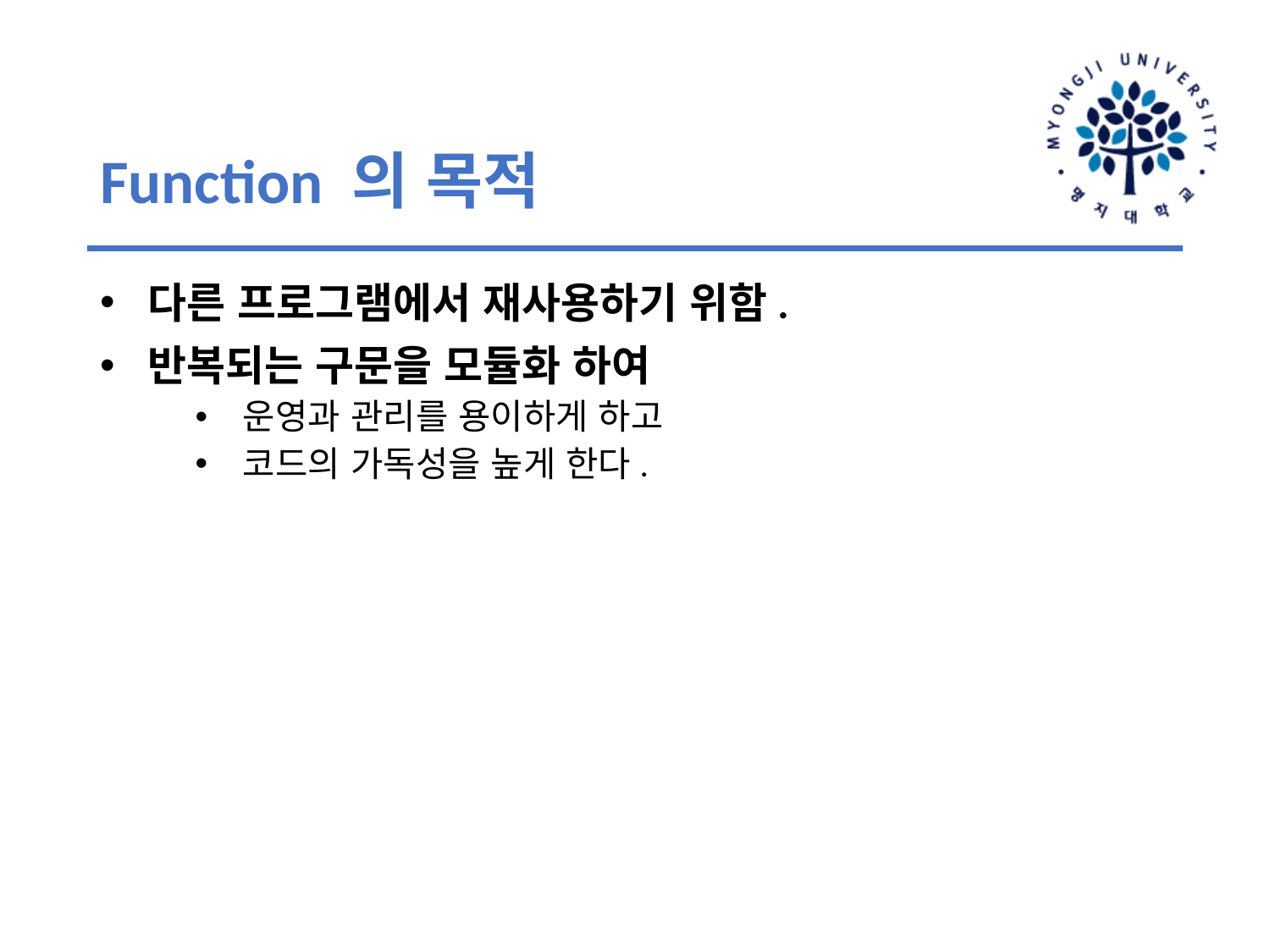

# Function 의 목적
다른 프로그램에서 재사용하기 위함.
반복되는 구문을 모듈화 하여
운영과 관리를 용이하게 하고
코드의 가독성을 높게 한다.